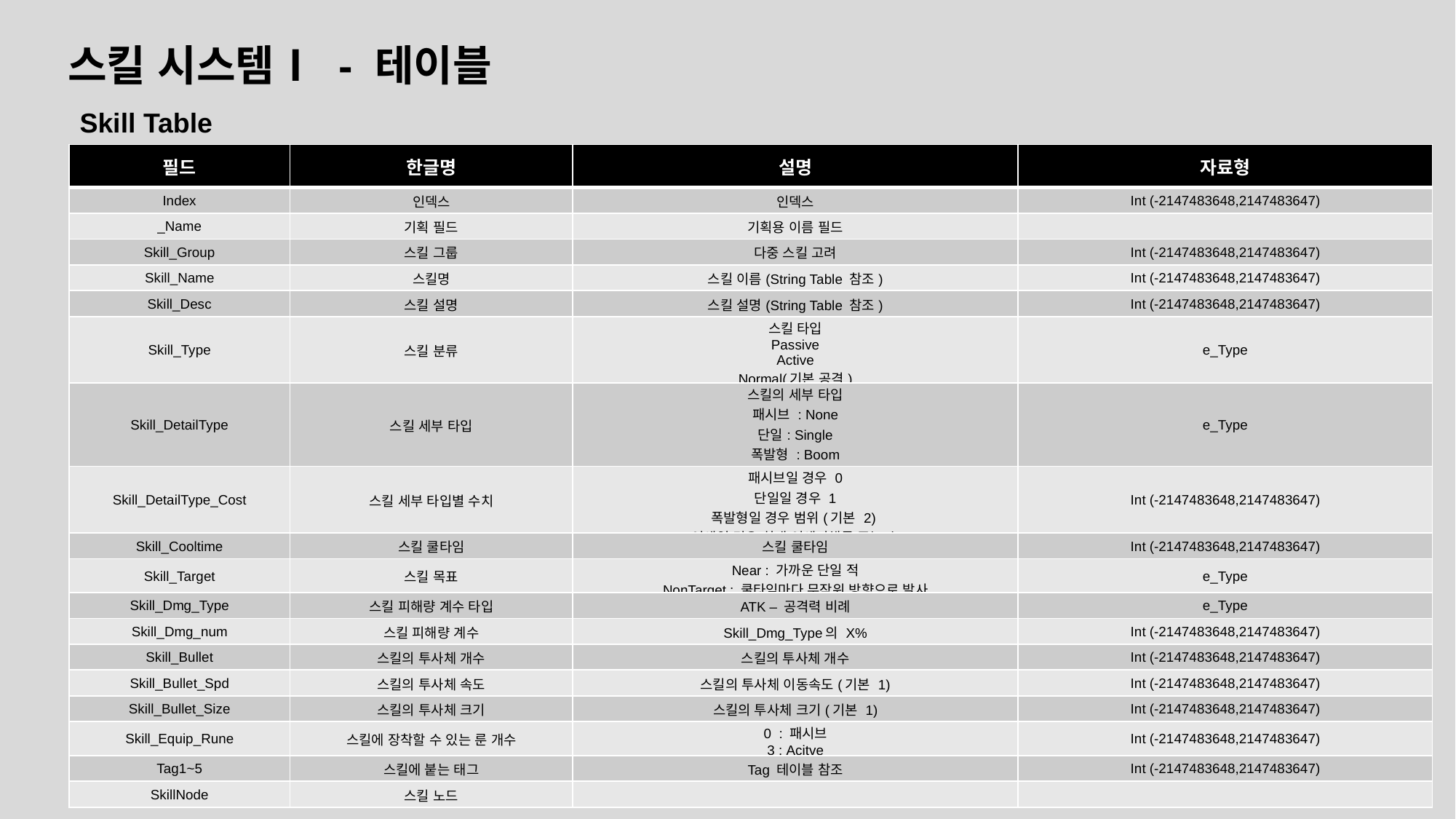

스킬 시스템Ⅰ - 테이블
Skill Table
| 필드 | 한글명 | 설명 | 자료형 |
| --- | --- | --- | --- |
| Index | 인덱스 | 인덱스 | Int (-2147483648,2147483647) |
| \_Name | 기획 필드 | 기획용 이름 필드 |  |
| Skill\_Group | 스킬 그룹 | 다중 스킬 고려 | Int (-2147483648,2147483647) |
| Skill\_Name | 스킬명 | 스킬 이름(String Table 참조) | Int (-2147483648,2147483647) |
| Skill\_Desc | 스킬 설명 | 스킬 설명(String Table 참조) | Int (-2147483648,2147483647) |
| Skill\_Type | 스킬 분류 | 스킬 타입 Passive Active Normal(기본 공격) | e\_Type |
| Skill\_DetailType | 스킬 세부 타입 | 스킬의 세부 타입 패시브 : None 단일: Single 폭발형 : Boom 연쇄 : Chain | e\_Type |
| Skill\_DetailType\_Cost | 스킬 세부 타입별 수치 | 패시브일 경우 0 단일일 경우 1 폭발형일 경우 범위(기본 2) 연쇄일 경우 최대 연쇄피해를 주는 수 | Int (-2147483648,2147483647) |
| Skill\_Cooltime | 스킬 쿨타임 | 스킬 쿨타임 | Int (-2147483648,2147483647) |
| Skill\_Target | 스킬 목표 | Near : 가까운 단일 적 NonTarget : 쿨타임마다 무작위 방향으로 발사 | e\_Type |
| Skill\_Dmg\_Type | 스킬 피해량 계수 타입 | ATK – 공격력 비례 | e\_Type |
| Skill\_Dmg\_num | 스킬 피해량 계수 | Skill\_Dmg\_Type의 X% | Int (-2147483648,2147483647) |
| Skill\_Bullet | 스킬의 투사체 개수 | 스킬의 투사체 개수 | Int (-2147483648,2147483647) |
| Skill\_Bullet\_Spd | 스킬의 투사체 속도 | 스킬의 투사체 이동속도(기본 1) | Int (-2147483648,2147483647) |
| Skill\_Bullet\_Size | 스킬의 투사체 크기 | 스킬의 투사체 크기(기본 1) | Int (-2147483648,2147483647) |
| Skill\_Equip\_Rune | 스킬에 장착할 수 있는 룬 개수 | 0 : 패시브 3 : Acitve | Int (-2147483648,2147483647) |
| Tag1~5 | 스킬에 붙는 태그 | Tag 테이블 참조 | Int (-2147483648,2147483647) |
| SkillNode | 스킬 노드 |  |  |